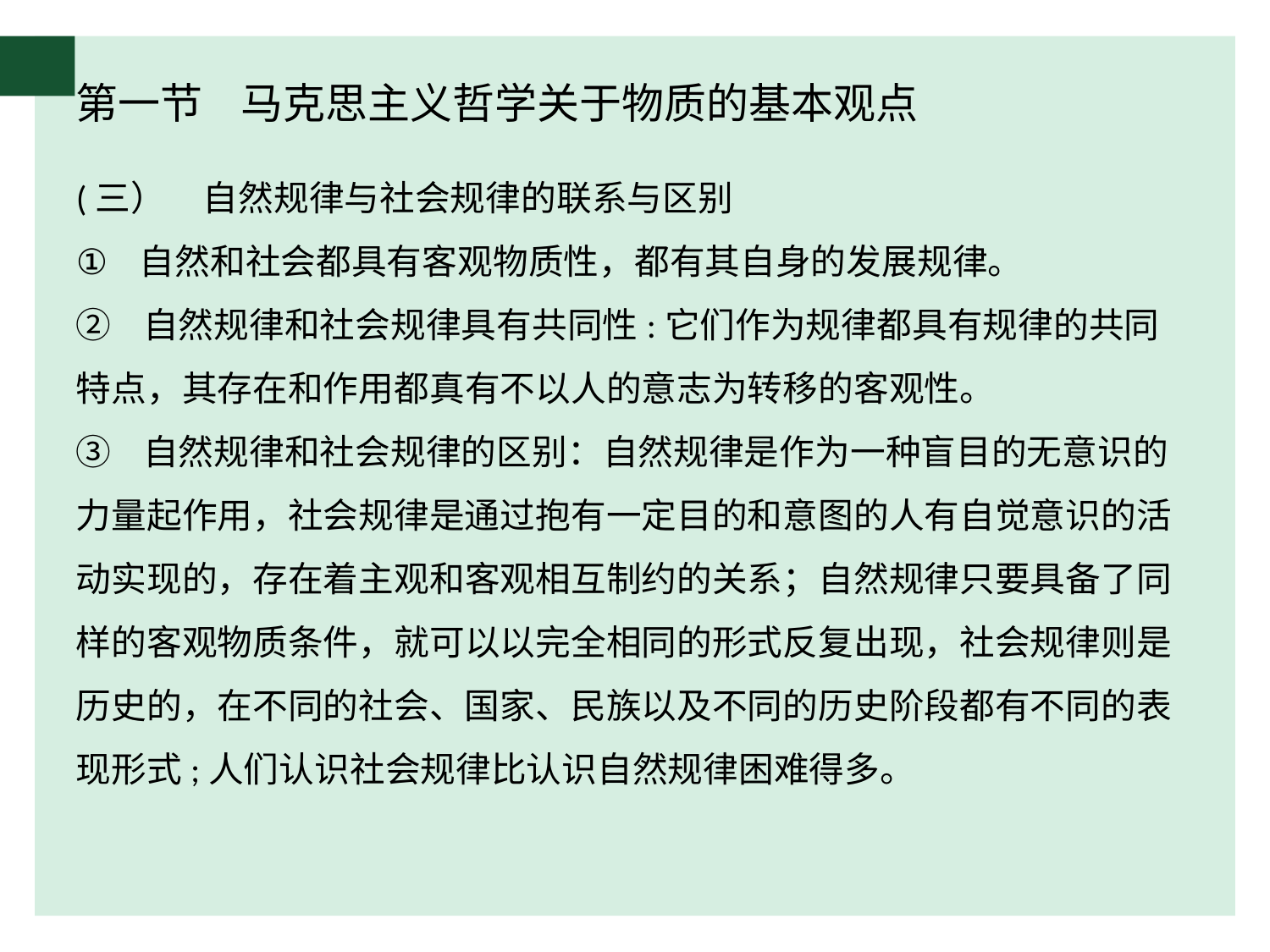

# 第一节    马克思主义哲学关于物质的基本观点
(三）	自然规律与社会规律的联系与区别
自然和社会都具有客观物质性，都有其自身的发展规律。
②   自然规律和社会规律具有共同性:它们作为规律都具有规律的共同特点，其存在和作用都真有不以人的意志为转移的客观性。
③   自然规律和社会规律的区别：自然规律是作为一种盲目的无意识的力量起作用，社会规律是通过抱有一定目的和意图的人有自觉意识的活动实现的，存在着主观和客观相互制约的关系；自然规律只要具备了同样的客观物质条件，就可以以完全相同的形式反复出现，社会规律则是历史的，在不同的社会、国家、民族以及不同的历史阶段都有不同的表现形式;人们认识社会规律比认识自然规律困难得多。